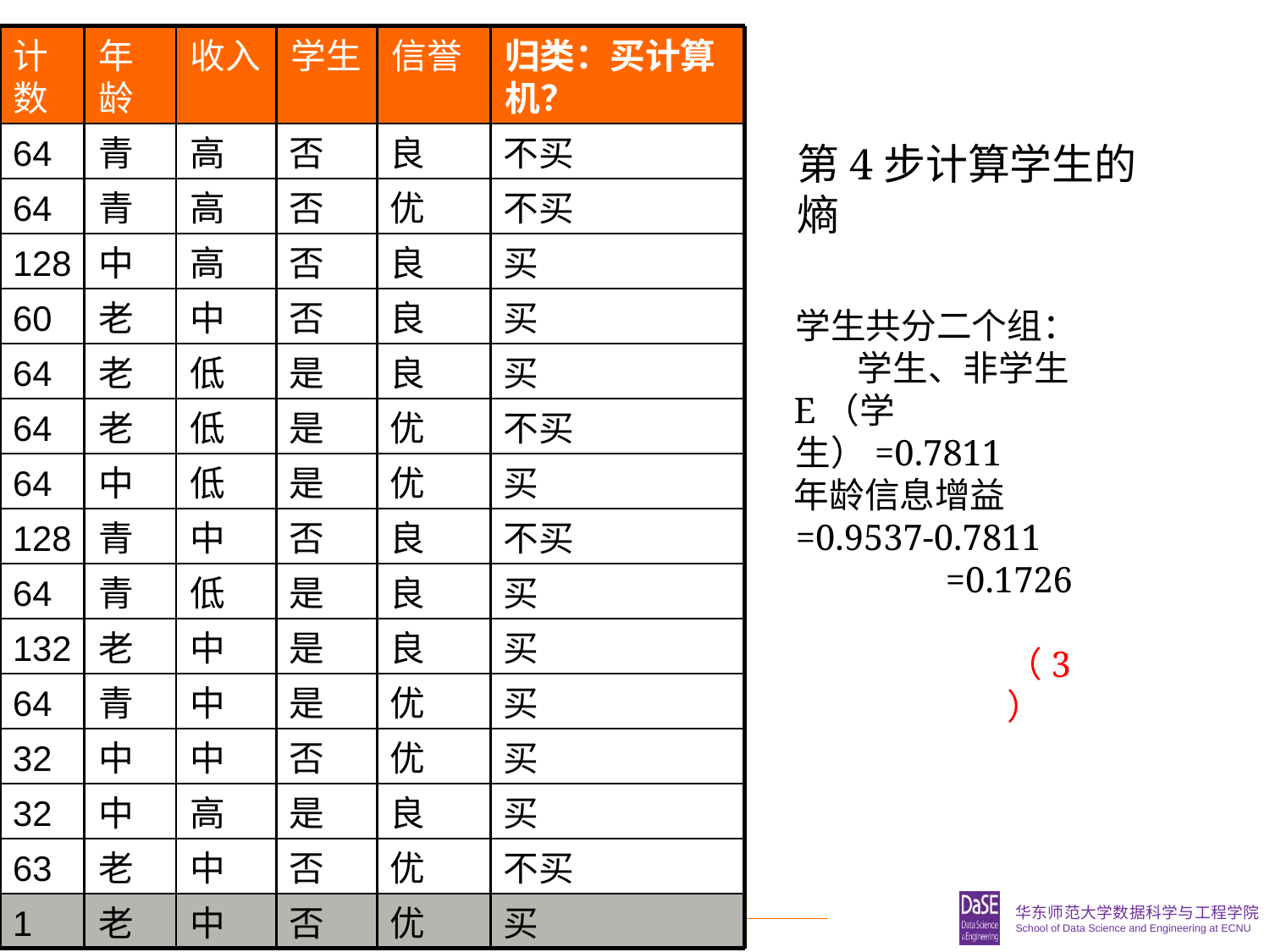

计	年	收入	学生	信誉	归类：买计算
数	龄	机？

64	青	高
否
良
不买
第4步计算学生的熵

64	青	高
否
优
不买

128	中	高
否
良
买

60	老	中
否
良
买
学生共分二个组： 学生、非学生
E（学生）=0.7811
年龄信息增益=0.9537-0.7811
=0.1726  （3）

64	老	低
是
良
买

64	老	低
是
优
不买

64	中	低
是
优
买

128	青	中
否
良
不买

64	青	低
是
良
买

132	老	中
是
良
买

64	青	中
是
优
买

32	中	中
否
优
买

32	中	高
是
良
买

63	老	中
否
优
不买

1 	老	中
否
优
买